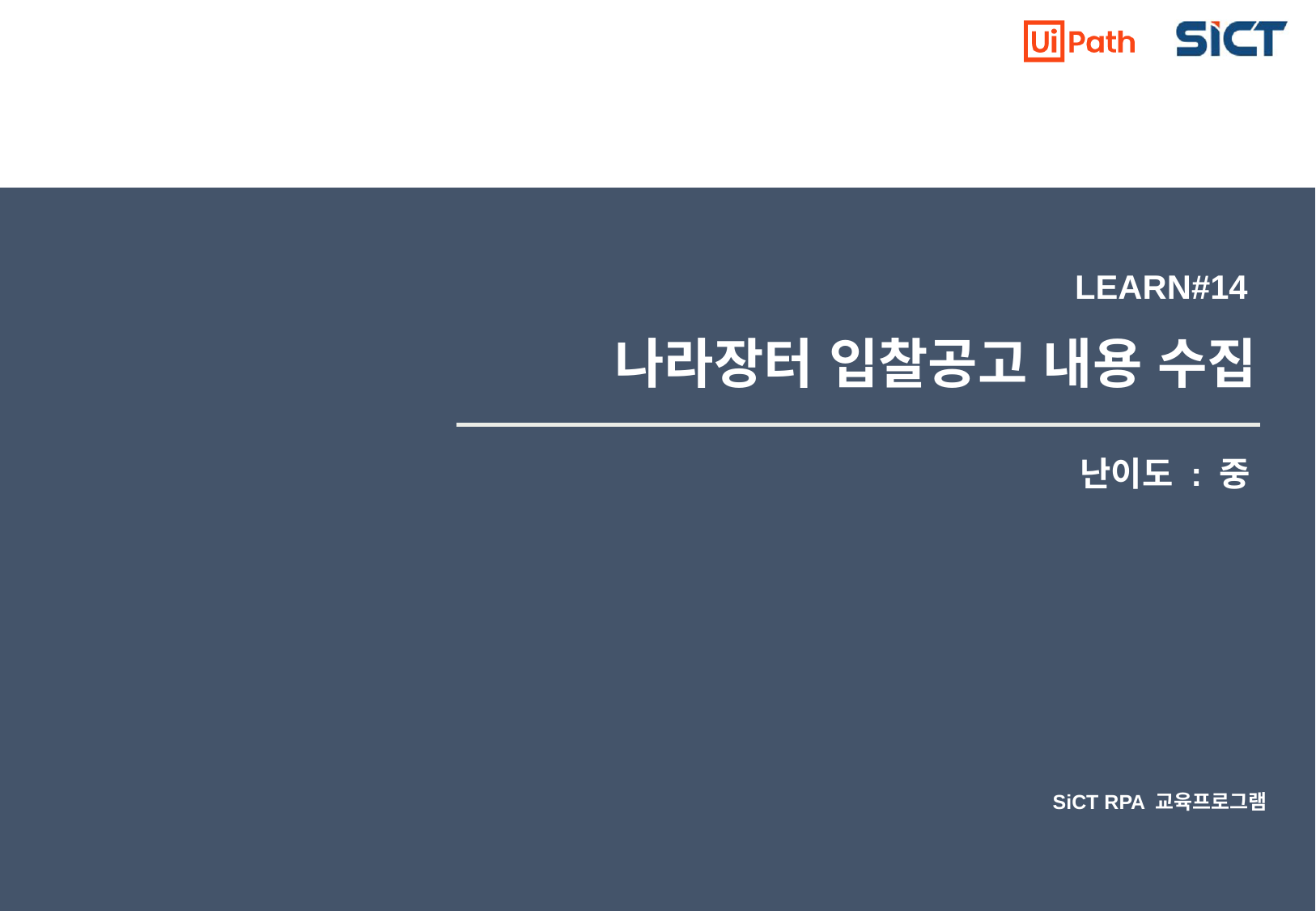

LEARN#14
나라장터 입찰공고 내용 수집
난이도 : 중
SiCT RPA 교육프로그램